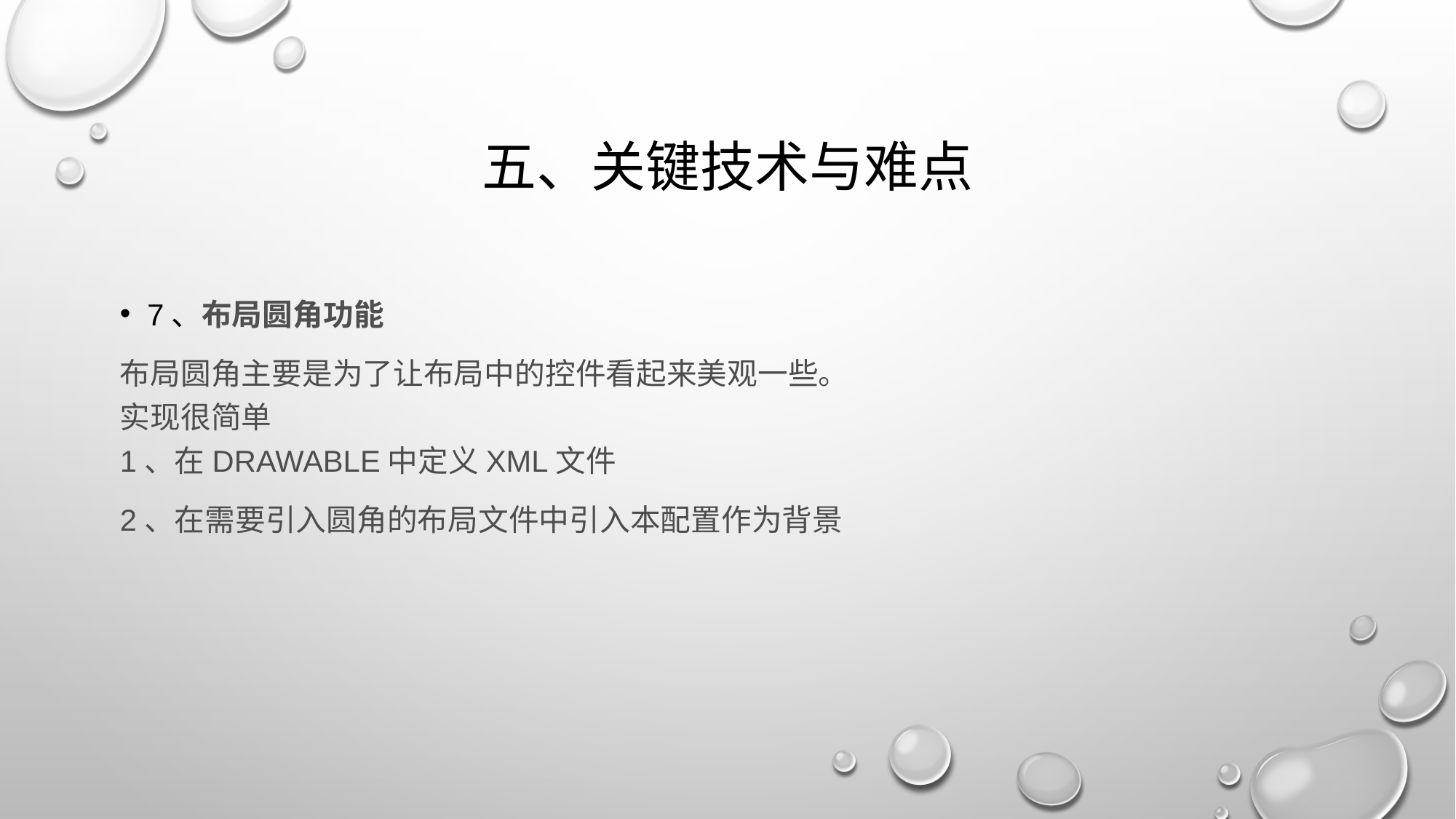

# 五、关键技术与难点
7、布局圆角功能
布局圆角主要是为了让布局中的控件看起来美观一些。
实现很简单
1、在drawable中定义xml文件
2、在需要引入圆角的布局文件中引入本配置作为背景